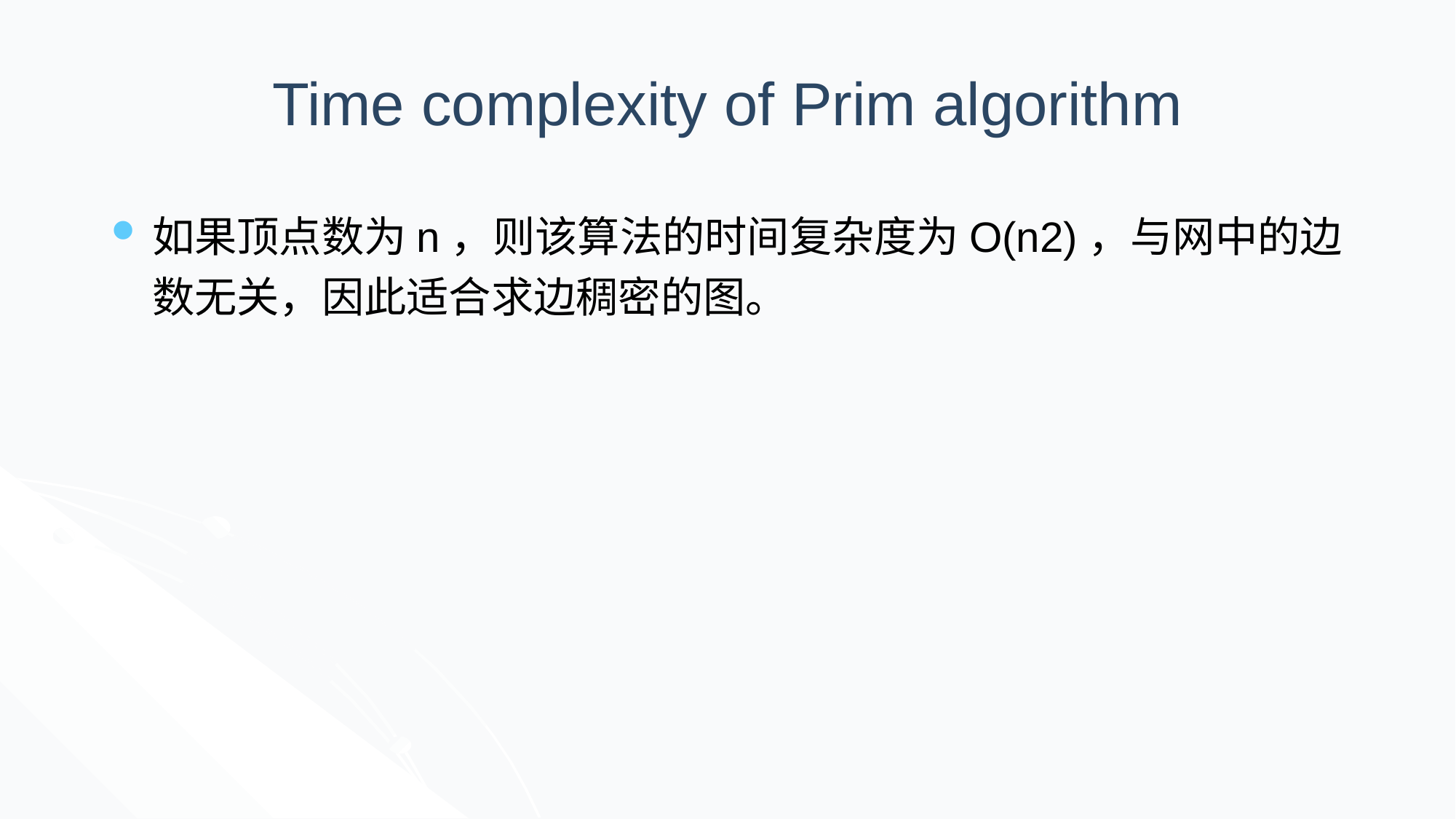

Time complexity of Prim algorithm
如果顶点数为n，则该算法的时间复杂度为O(n2)，与网中的边数无关，因此适合求边稠密的图。